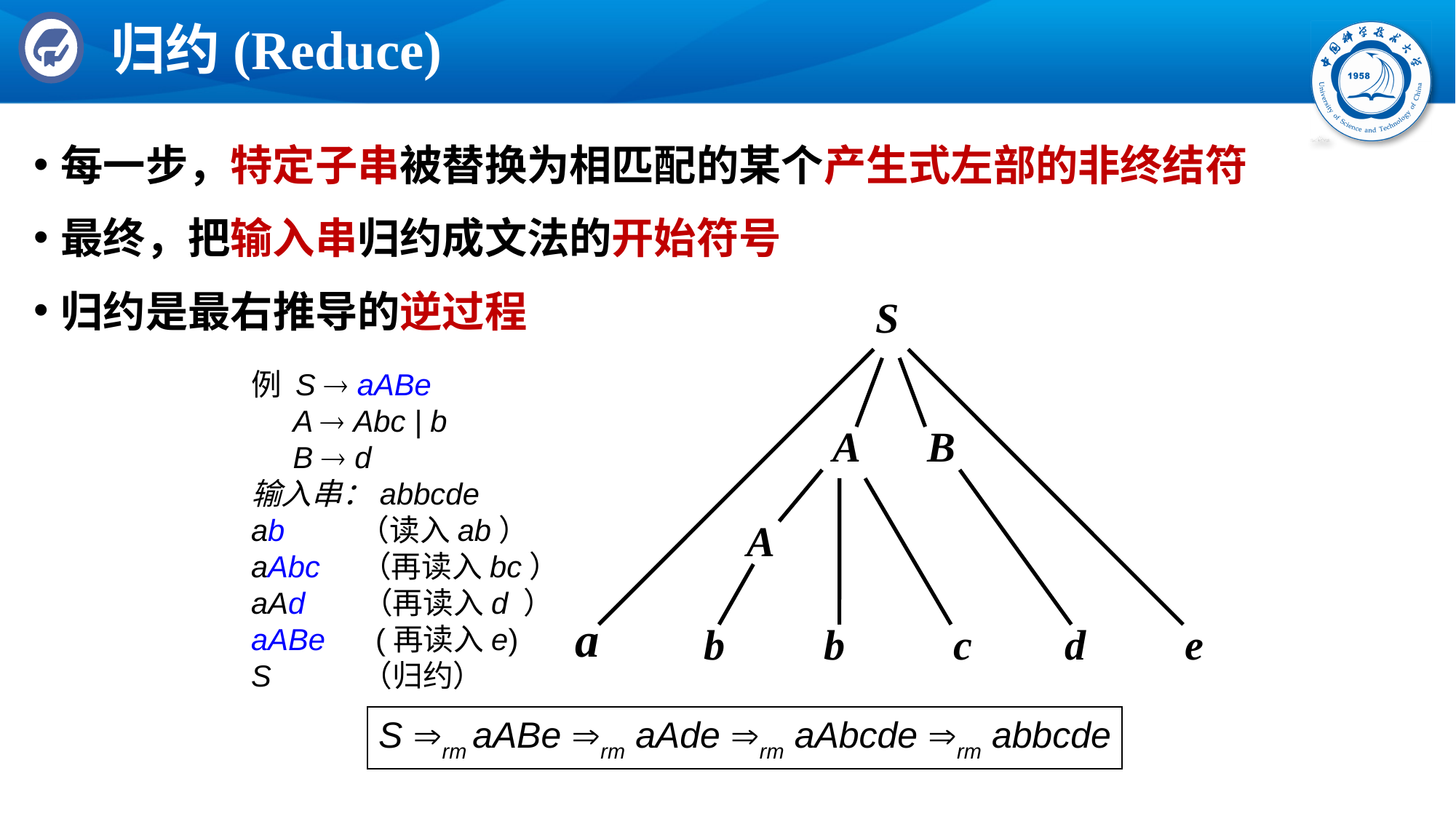

# 归约(Reduce)
每一步，特定子串被替换为相匹配的某个产生式左部的非终结符
最终，把输入串归约成文法的开始符号
归约是最右推导的逆过程

S

A
B

A

a
b
b
c
d
e
例 S → aABe
     A → Abc | b
     B → d
输入串：abbcde
ab        （读入ab）
aAbc    （再读入bc）
aAd      （再读入d ）
aABe      (再读入e)
S          （归约）

S ⇒rm aABe ⇒rm aAde ⇒rm aAbcde ⇒rm abbcde